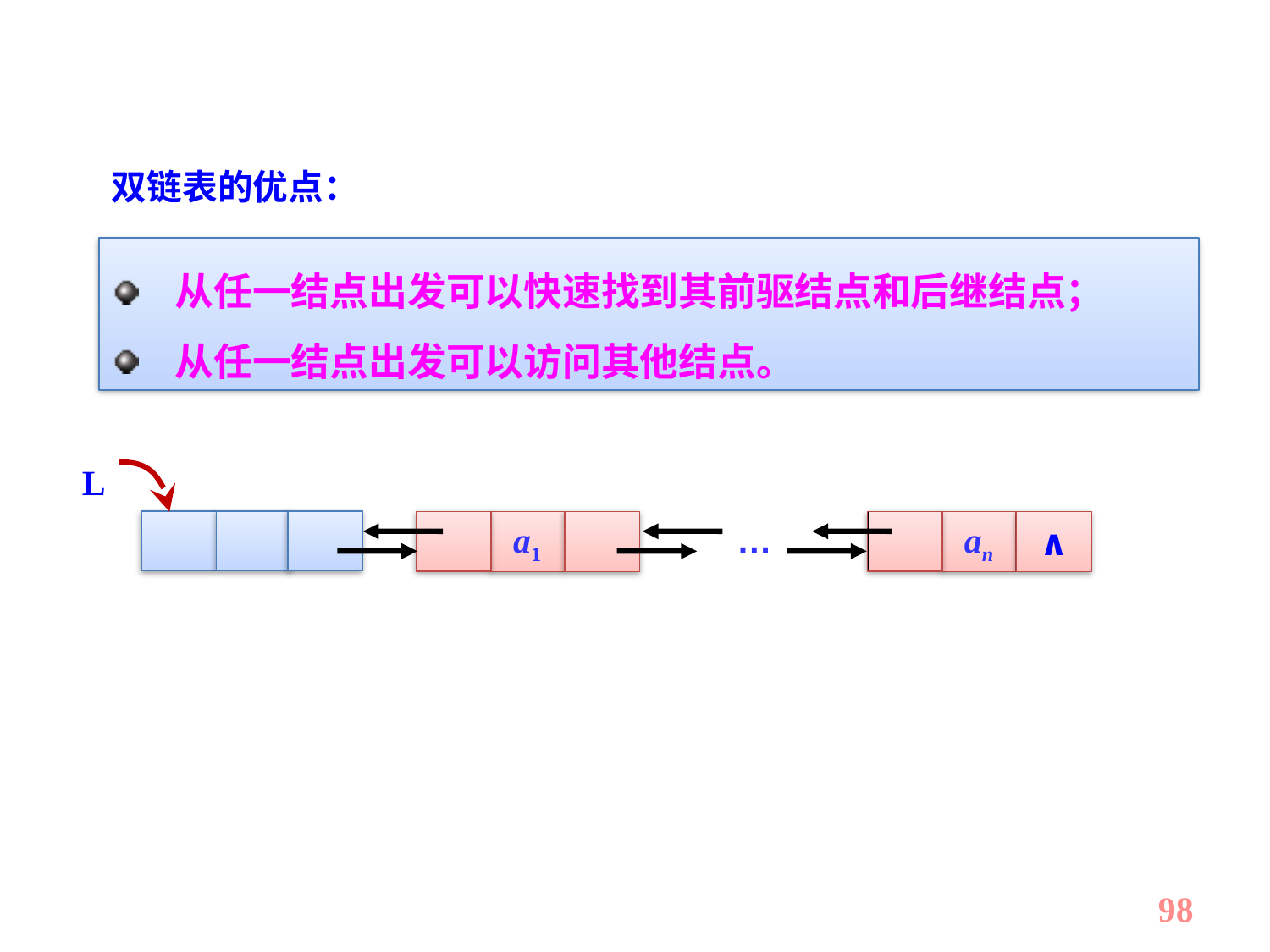

双链表的优点：
从任一结点出发可以快速找到其前驱结点和后继结点；
从任一结点出发可以访问其他结点。
L

a1

…
an
∧

98